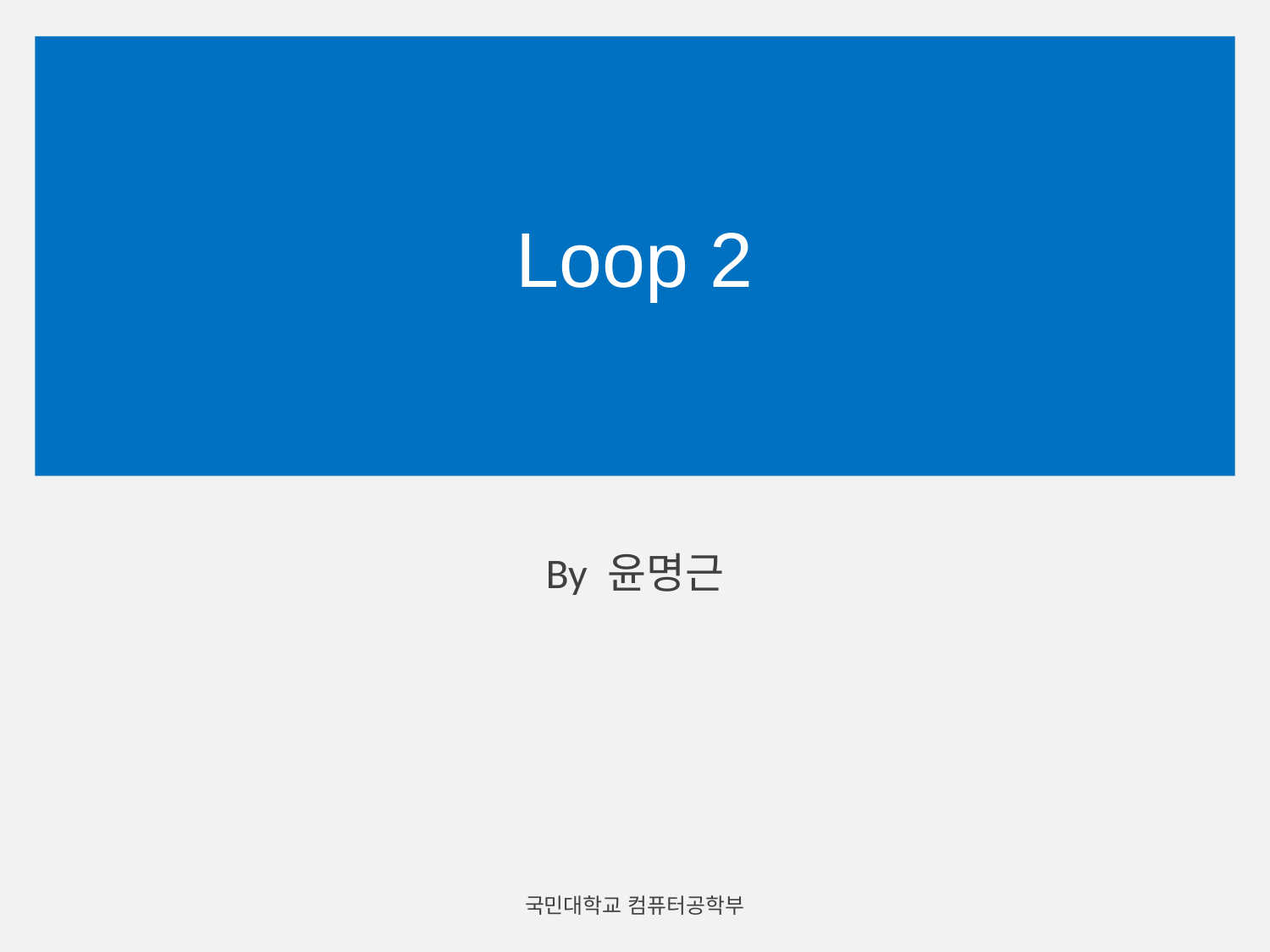

# Loop 2
By 윤명근
국민대학교 컴퓨터공학부